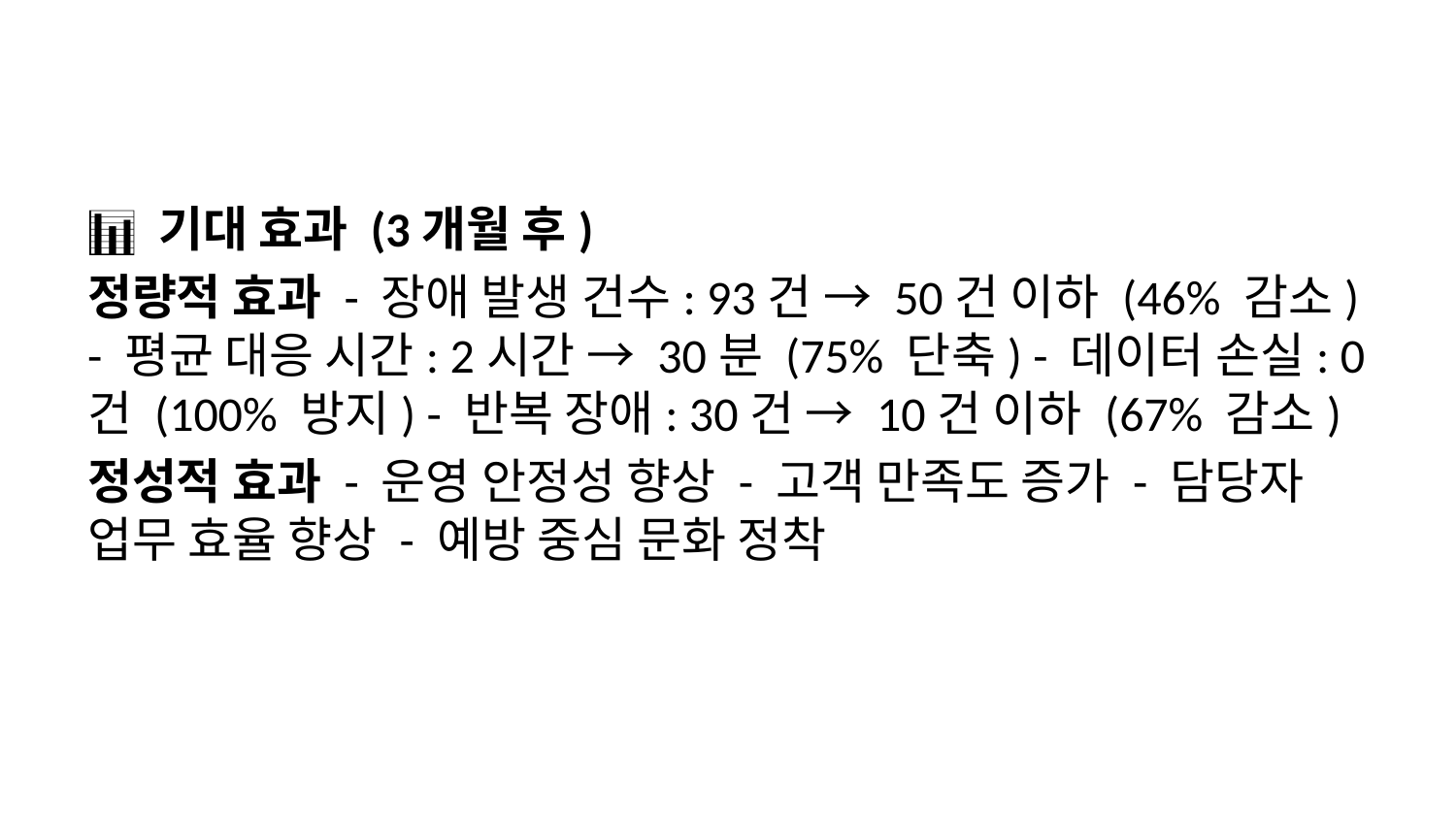

📊 기대 효과 (3개월 후)
정량적 효과 - 장애 발생 건수: 93건 → 50건 이하 (46% 감소) - 평균 대응 시간: 2시간 → 30분 (75% 단축) - 데이터 손실: 0건 (100% 방지) - 반복 장애: 30건 → 10건 이하 (67% 감소)
정성적 효과 - 운영 안정성 향상 - 고객 만족도 증가 - 담당자 업무 효율 향상 - 예방 중심 문화 정착